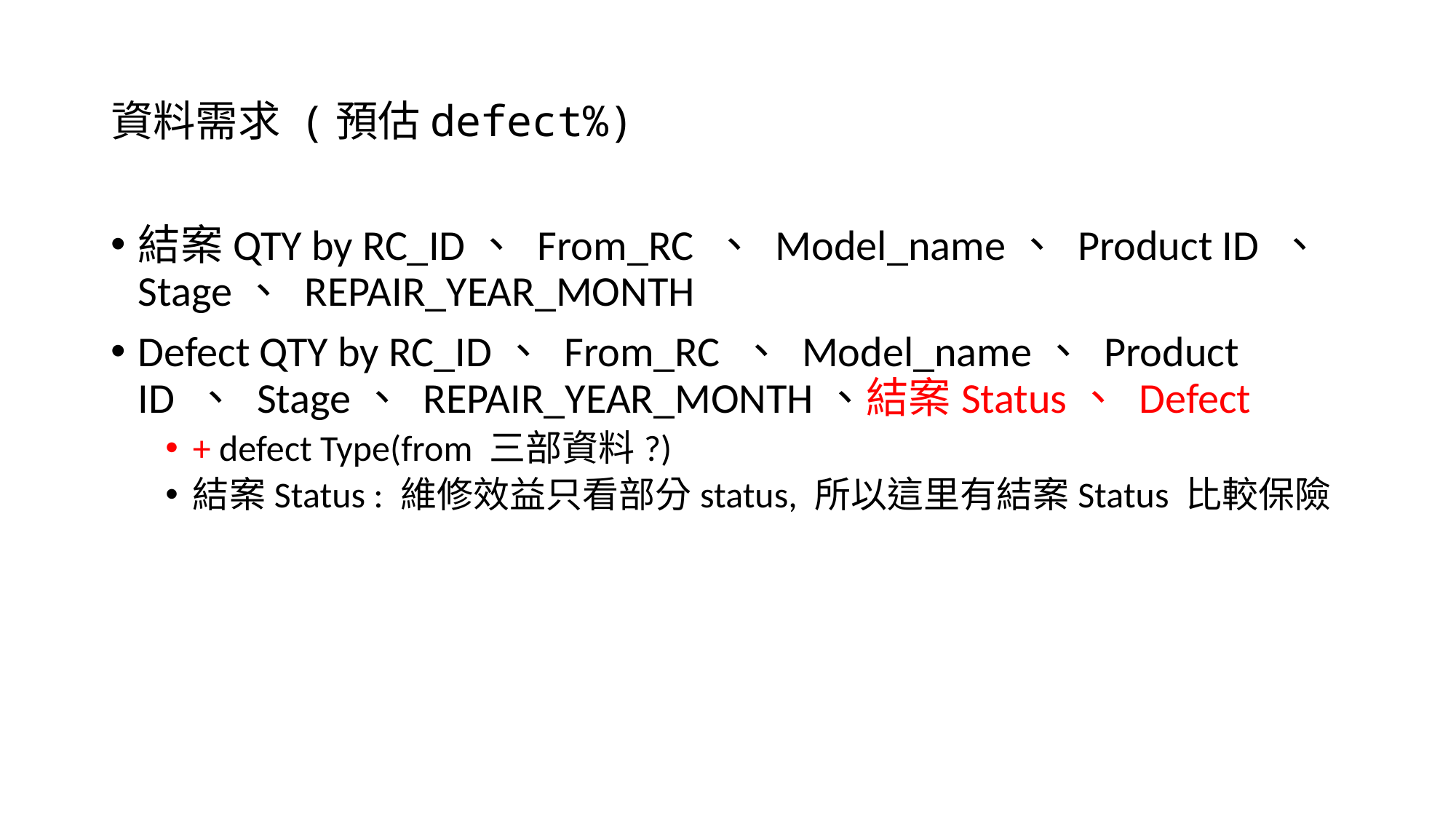

# 資料需求 (預估defect%)
結案QTY by RC_ID、 From_RC 、 Model_name、 Product ID 、 Stage、 REPAIR_YEAR_MONTH
Defect QTY by RC_ID、 From_RC 、 Model_name、 Product ID 、 Stage、 REPAIR_YEAR_MONTH、結案Status、 Defect
+ defect Type(from 三部資料?)
結案Status : 維修效益只看部分status, 所以這里有結案Status 比較保險